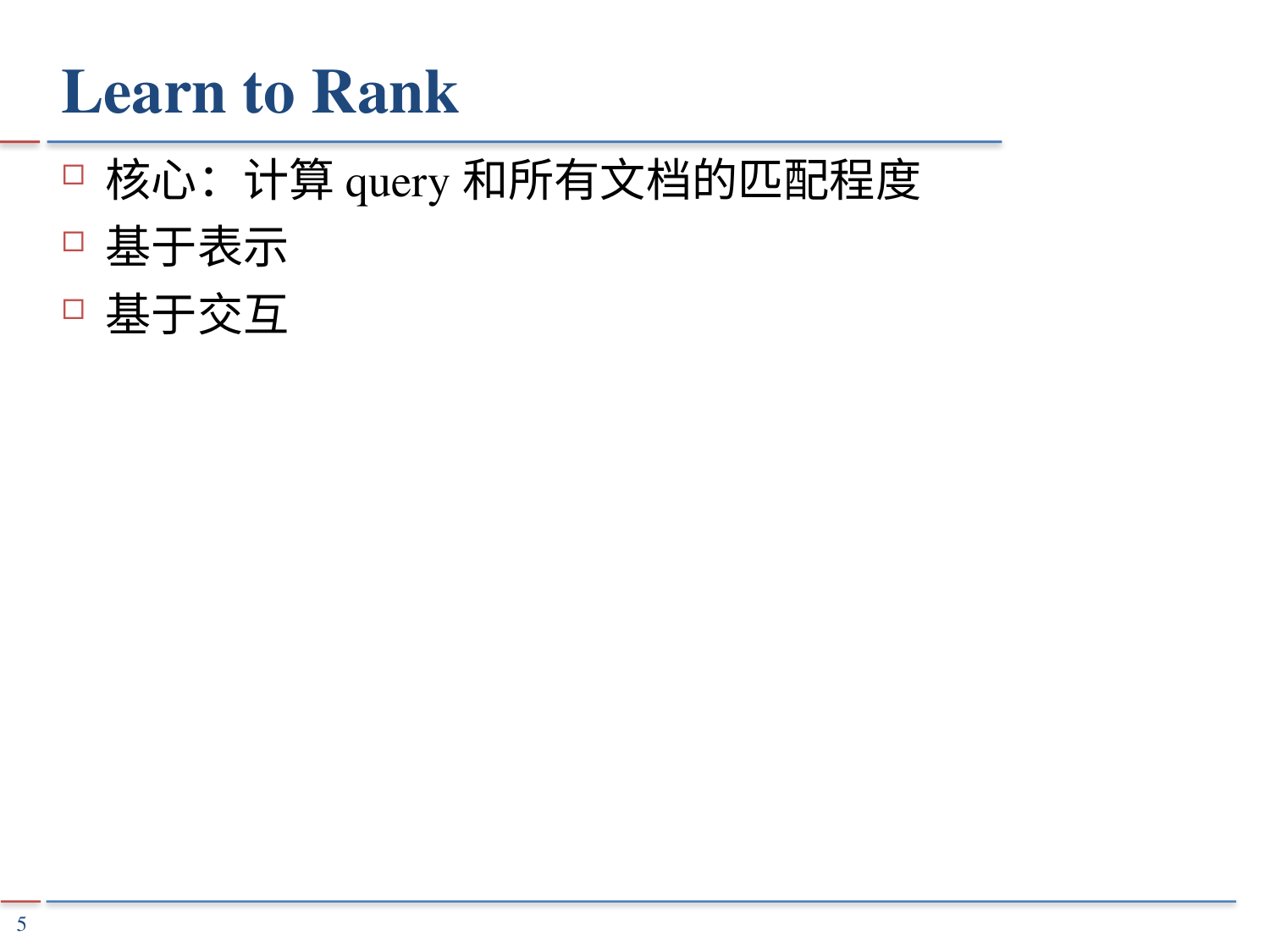

# Learn to Rank
核心：计算query和所有文档的匹配程度
基于表示
基于交互

5